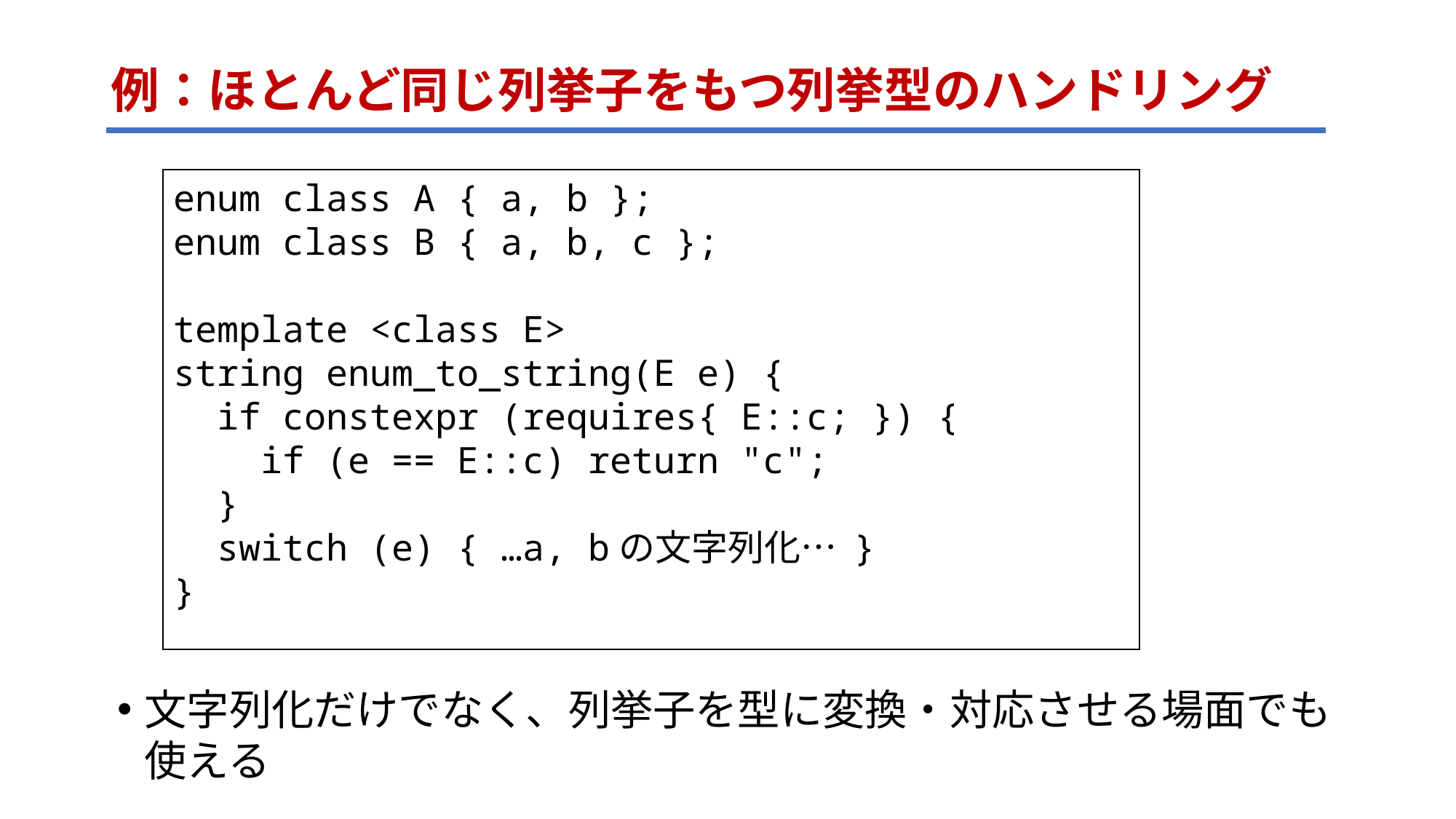

# 例：ほとんど同じ列挙子をもつ列挙型のハンドリング
enum class A { a, b };
enum class B { a, b, c };

template <class E>
string enum_to_string(E e) {
  if constexpr (requires{ E::c; }) {
    if (e == E::c) return "c";
  }
  switch (e) { …a, bの文字列化… }
}
文字列化だけでなく、列挙子を型に変換・対応させる場面でも使える